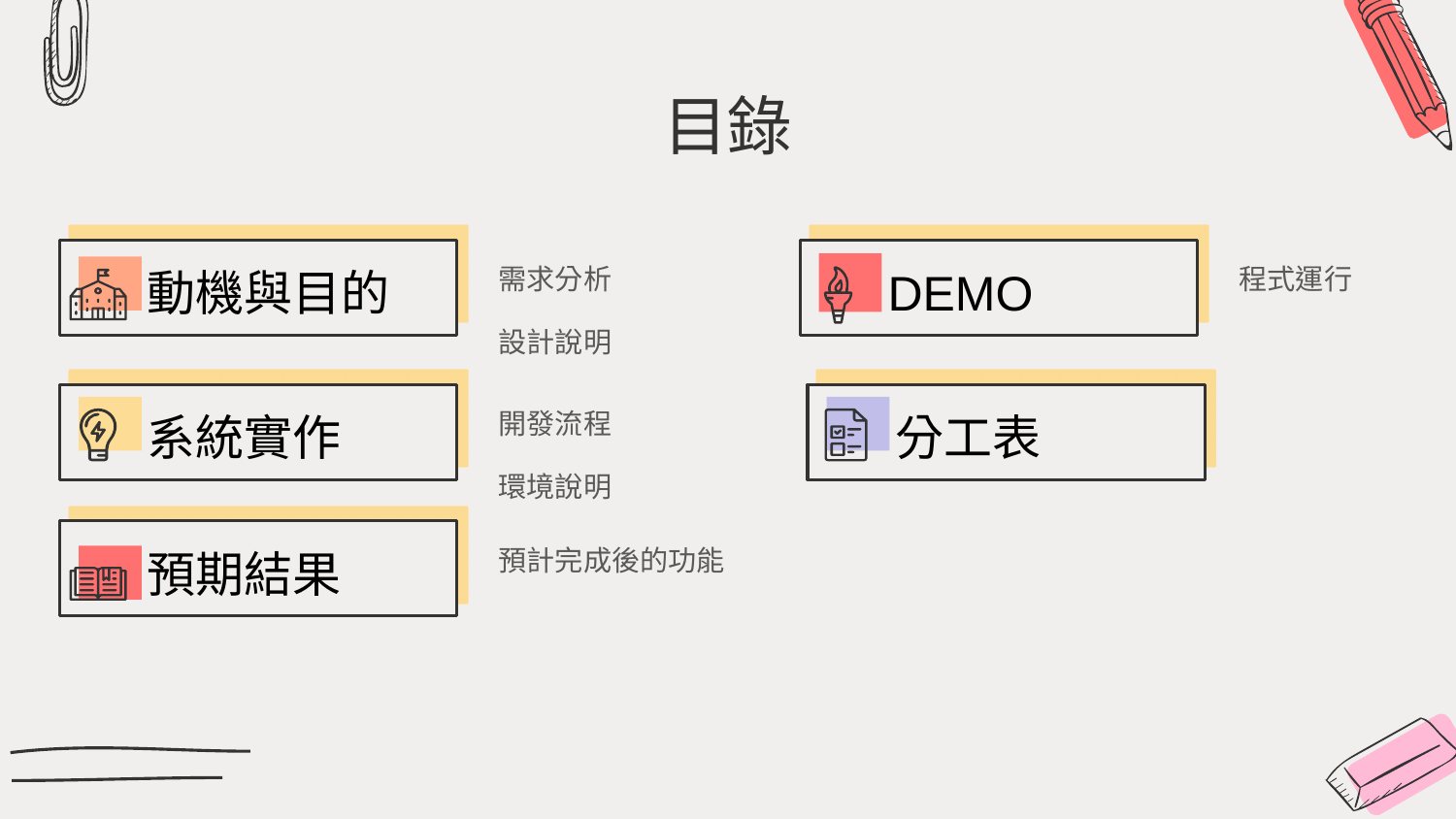

# 目錄
動機與目的
需求分析
設計說明
DEMO
程式運行

分工表

系統實作
開發流程
環境說明

預期結果
預計完成後的功能